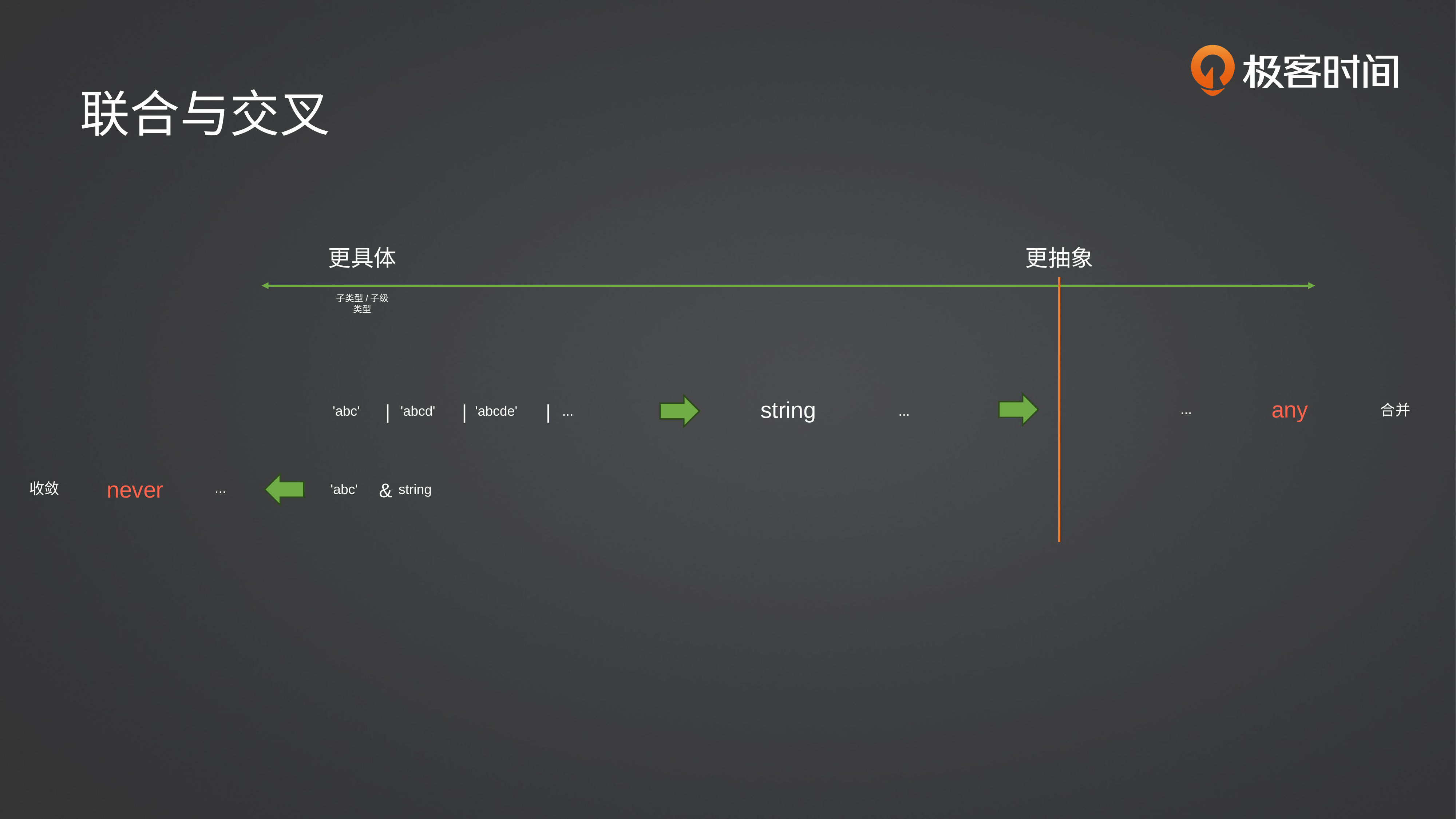

联合与交叉
更具体
更抽象

子类型/子级类型
any

合并
...
...
string

|
...
|
|
'abc'
'abcd'
'abcde'
never
收敛

...
&
'abc'
string